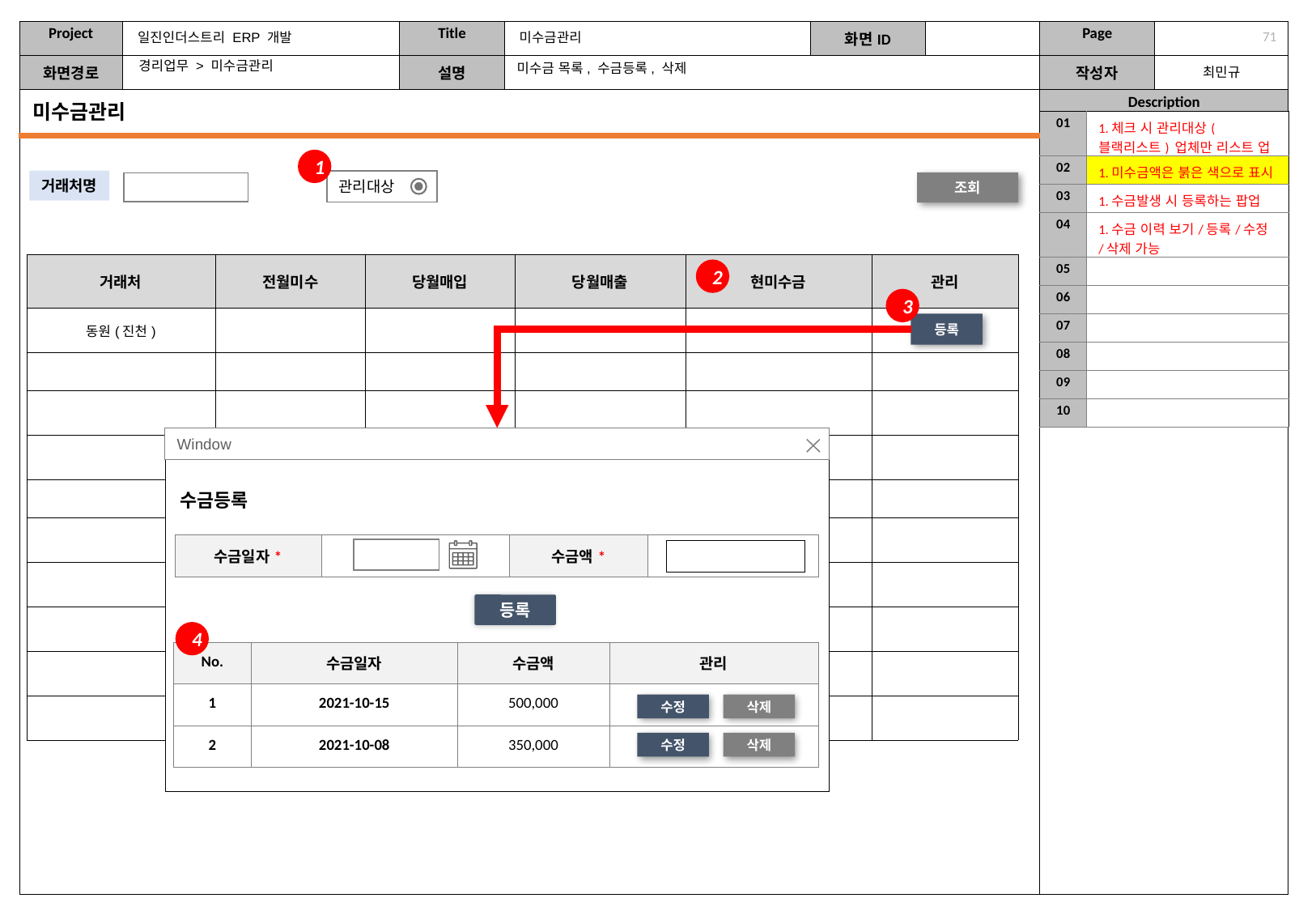

일진인더스트리 ERP 개발

미수금관리
71
경리업무 > 미수금관리
미수금 목록, 수금등록, 삭제
미수금관리
| 01 | 1.체크 시 관리대상(블랙리스트) 업체만 리스트 업 |
| --- | --- |
| 02 | 1.미수금액은 붉은 색으로 표시 |
| 03 | 1.수금발생 시 등록하는 팝업 |
| 04 | 1.수금 이력 보기/등록/수정/삭제 가능 |
| 05 |  |
| 06 |  |
| 07 |  |
| 08 |  |
| 09 |  |
| 10 |  |
1
거래처명
관리대상
조회

| 거래처 | 전월미수 | 당월매입 | 당월매출 | 현미수금 | 관리 |
| --- | --- | --- | --- | --- | --- |
| 동원(진천) |  |  |  |  |  |
|  |  |  |  |  |  |
|  |  |  |  |  |  |
|  |  |  |  |  |  |
|  |  |  |  |  |  |
|  |  |  |  |  |  |
|  |  |  |  |  |  |
|  |  |  |  |  |  |
|  |  |  |  |  |  |
|  |  |  |  |  |  |
2
3
등록
Window

| 수금등록 |
| --- |
| 수금일자\* |  | 수금액\* |  |
| --- | --- | --- | --- |
<   1   2   3   4   …   9   10   >

등록
4
| No. | 수금일자 | 수금액 | 관리 |
| --- | --- | --- | --- |
| 1 | 2021-10-15 | 500,000 |  |
| 2 | 2021-10-08 | 350,000 |  |
수정
삭제
수정
삭제